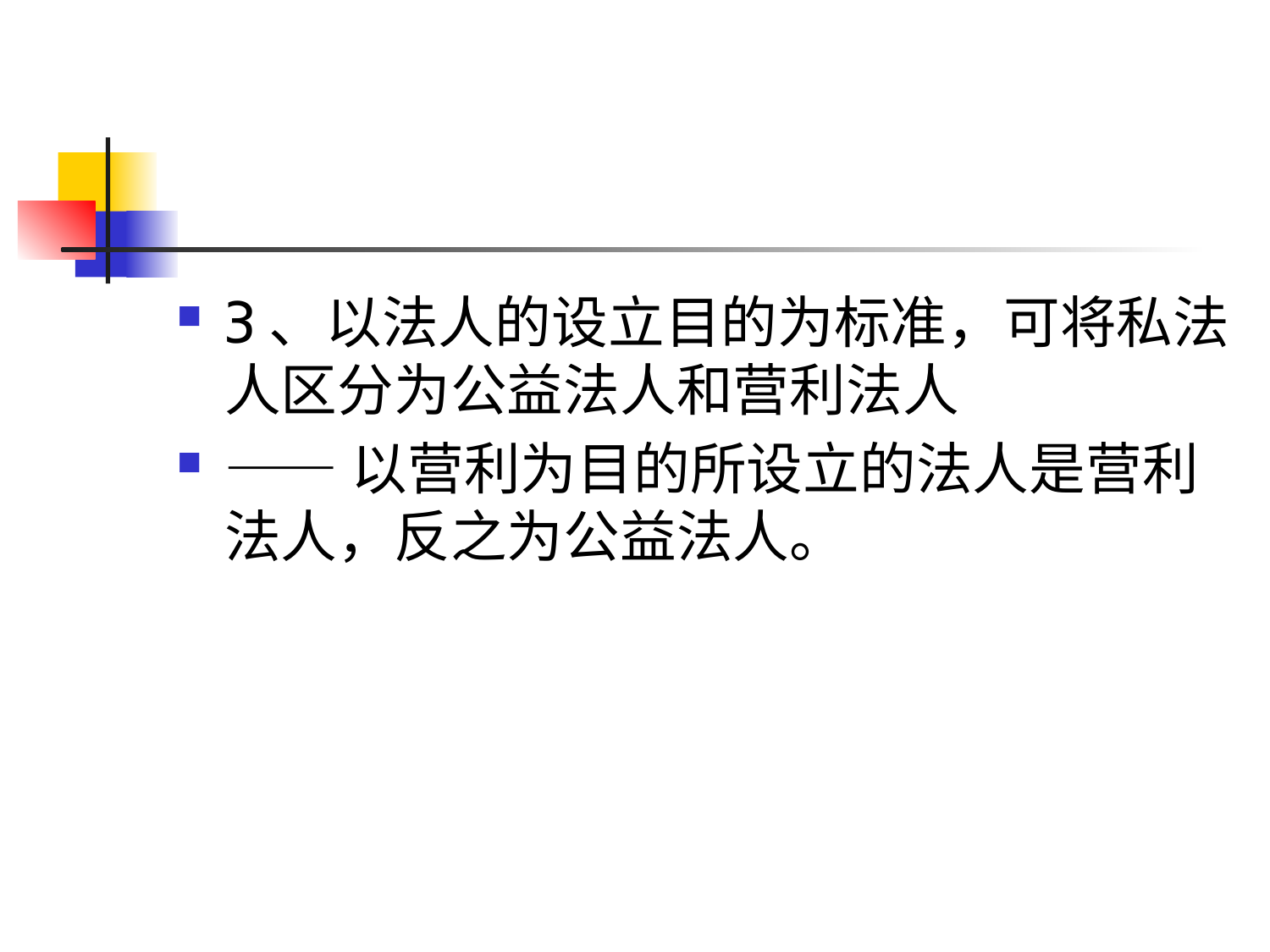

#
3、以法人的设立目的为标准，可将私法人区分为公益法人和营利法人
——以营利为目的所设立的法人是营利法人，反之为公益法人。